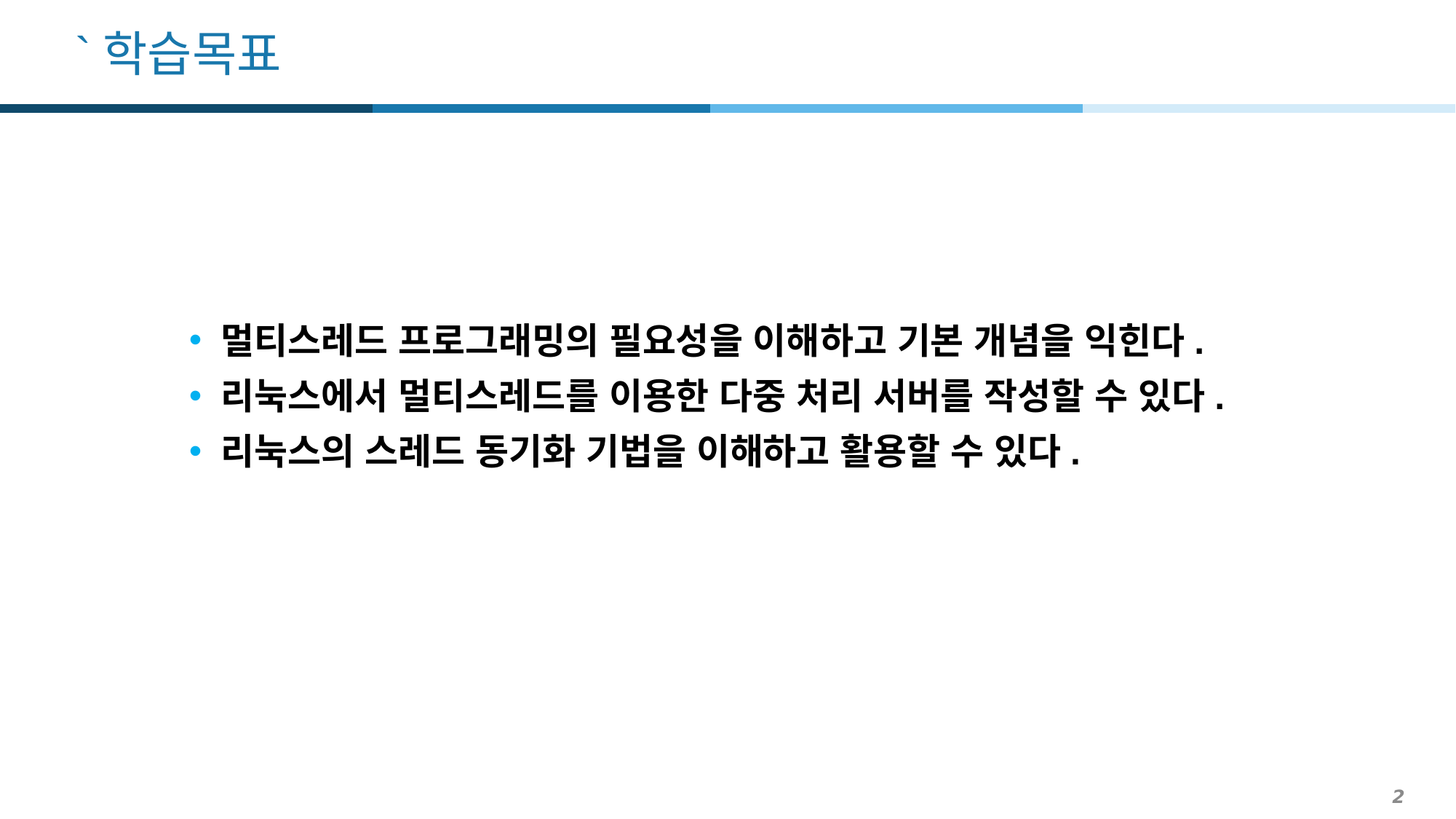

멀티스레드 프로그래밍의 필요성을 이해하고 기본 개념을 익힌다.
리눅스에서 멀티스레드를 이용한 다중 처리 서버를 작성할 수 있다.
리눅스의 스레드 동기화 기법을 이해하고 활용할 수 있다.